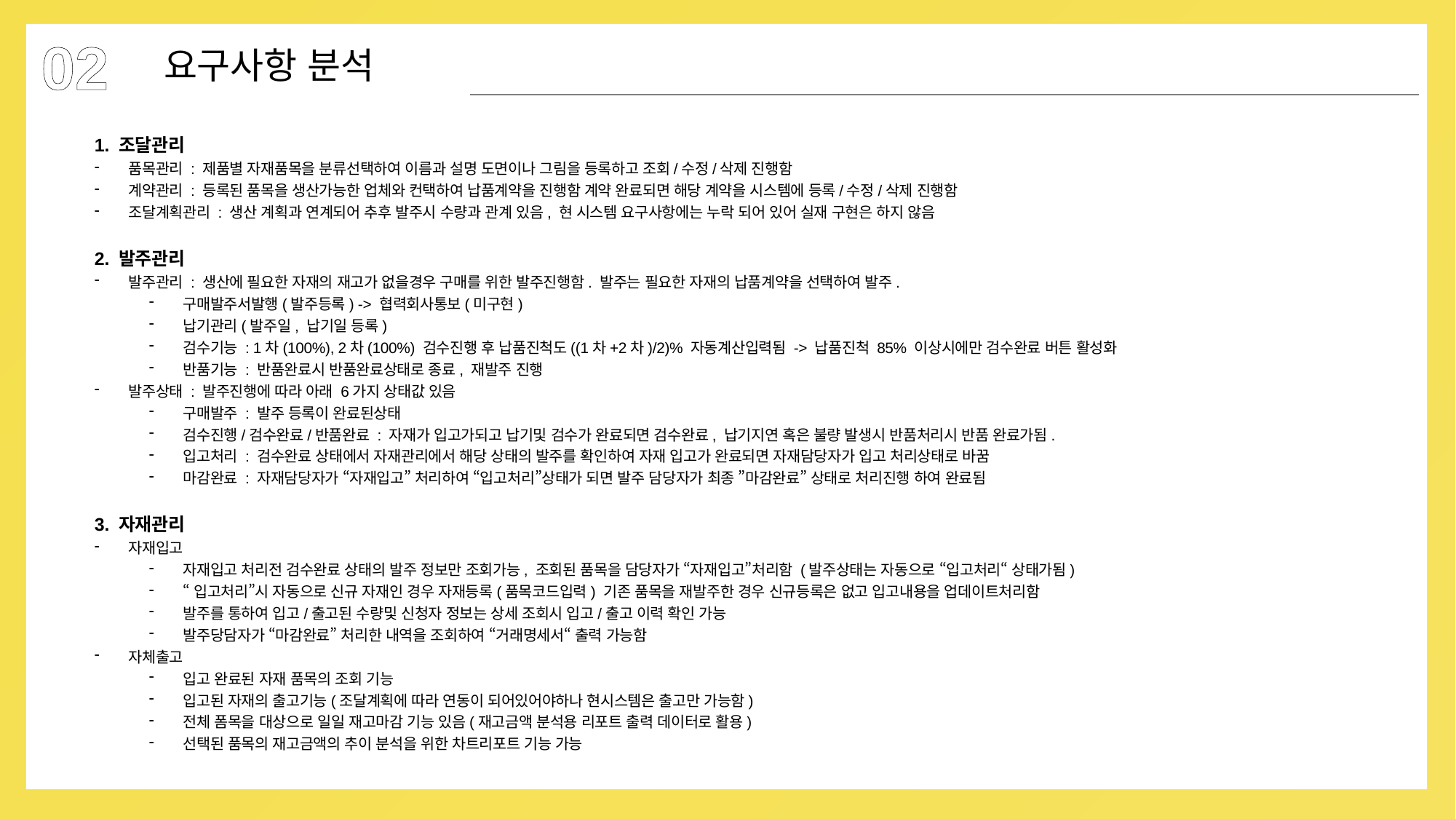

02

요구사항 분석
1. 조달관리
품목관리 : 제품별 자재품목을 분류선택하여 이름과 설명 도면이나 그림을 등록하고 조회/수정/삭제 진행함
계약관리 : 등록된 품목을 생산가능한 업체와 컨택하여 납품계약을 진행함 계약 완료되면 해당 계약을 시스템에 등록/수정/삭제 진행함
조달계획관리 : 생산 계획과 연계되어 추후 발주시 수량과 관계 있음, 현 시스템 요구사항에는 누락 되어 있어 실재 구현은 하지 않음

2. 발주관리
발주관리 : 생산에 필요한 자재의 재고가 없을경우 구매를 위한 발주진행함. 발주는 필요한 자재의 납품계약을 선택하여 발주.
구매발주서발행(발주등록) -> 협력회사통보(미구현)
납기관리(발주일, 납기일 등록)
검수기능 : 1차(100%), 2차(100%) 검수진행 후 납품진척도((1차+2차)/2)% 자동계산입력됨 -> 납품진척 85% 이상시에만 검수완료 버튼 활성화
반품기능 : 반품완료시 반품완료상태로 종료, 재발주 진행
발주상태 : 발주진행에 따라 아래 6가지 상태값 있음
구매발주 : 발주 등록이 완료된상태
검수진행/검수완료/반품완료 : 자재가 입고가되고 납기및 검수가 완료되면 검수완료, 납기지연 혹은 불량 발생시 반품처리시 반품 완료가됨.
입고처리 : 검수완료 상태에서 자재관리에서 해당 상태의 발주를 확인하여 자재 입고가 완료되면 자재담당자가 입고 처리상태로 바꿈
마감완료 : 자재담당자가 “자재입고” 처리하여 “입고처리”상태가 되면 발주 담당자가 최종 ”마감완료” 상태로 처리진행 하여 완료됨

3. 자재관리
자재입고
자재입고 처리전 검수완료 상태의 발주 정보만 조회가능, 조회된 품목을 담당자가 “자재입고”처리함 (발주상태는 자동으로 “입고처리“ 상태가됨)
“입고처리”시 자동으로 신규 자재인 경우 자재등록(품목코드입력) 기존 품목을 재발주한 경우 신규등록은 없고 입고내용을 업데이트처리함
발주를 통하여 입고/출고된 수량및 신청자 정보는 상세 조회시 입고/출고 이력 확인 가능
발주당담자가 “마감완료” 처리한 내역을 조회하여 “거래명세서“ 출력 가능함
자체출고
입고 완료된 자재 품목의 조회 기능
입고된 자재의 출고기능(조달계획에 따라 연동이 되어있어야하나 현시스템은 출고만 가능함)
전체 폼목을 대상으로 일일 재고마감 기능 있음(재고금액 분석용 리포트 출력 데이터로 활용)
선택된 품목의 재고금액의 추이 분석을 위한 차트리포트 기능 가능